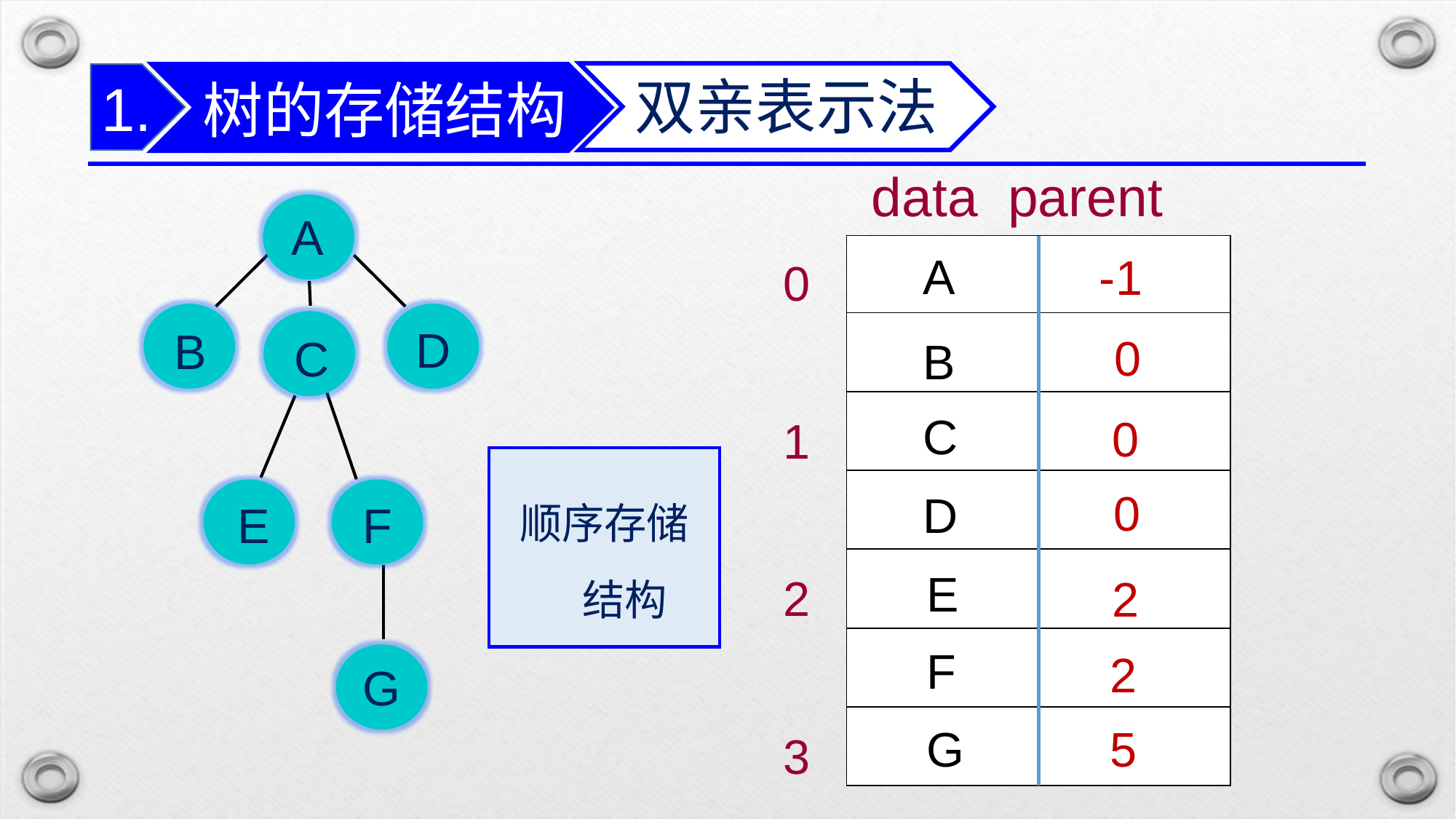

树的存储结构

双亲表示法
1.
data  parent

A

B

D

E

F

G
0
1
2
3
4
5
6
|  |  |
| --- | --- |
|  |  |
|  |  |
|  |  |
|  |  |
|  |  |
|  |  |
A
-1

0
C
B
C
0
顺序存储结构
0
D
E
2
F
2
5
G